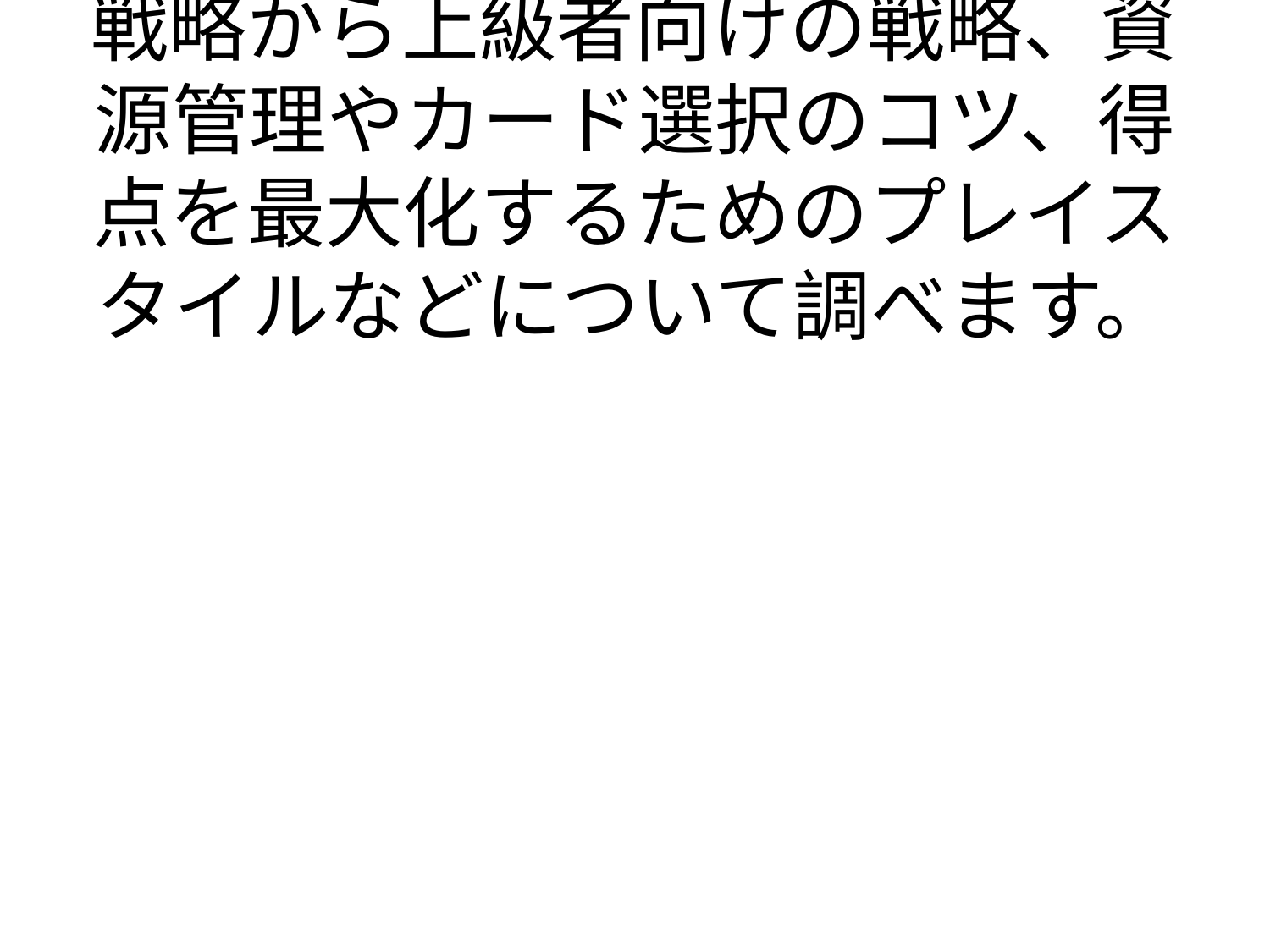

# 具体的には、初心者向けの基本戦略から上級者向けの戦略、資源管理やカード選択のコツ、得点を最大化するためのプレイスタイルなどについて調べます。